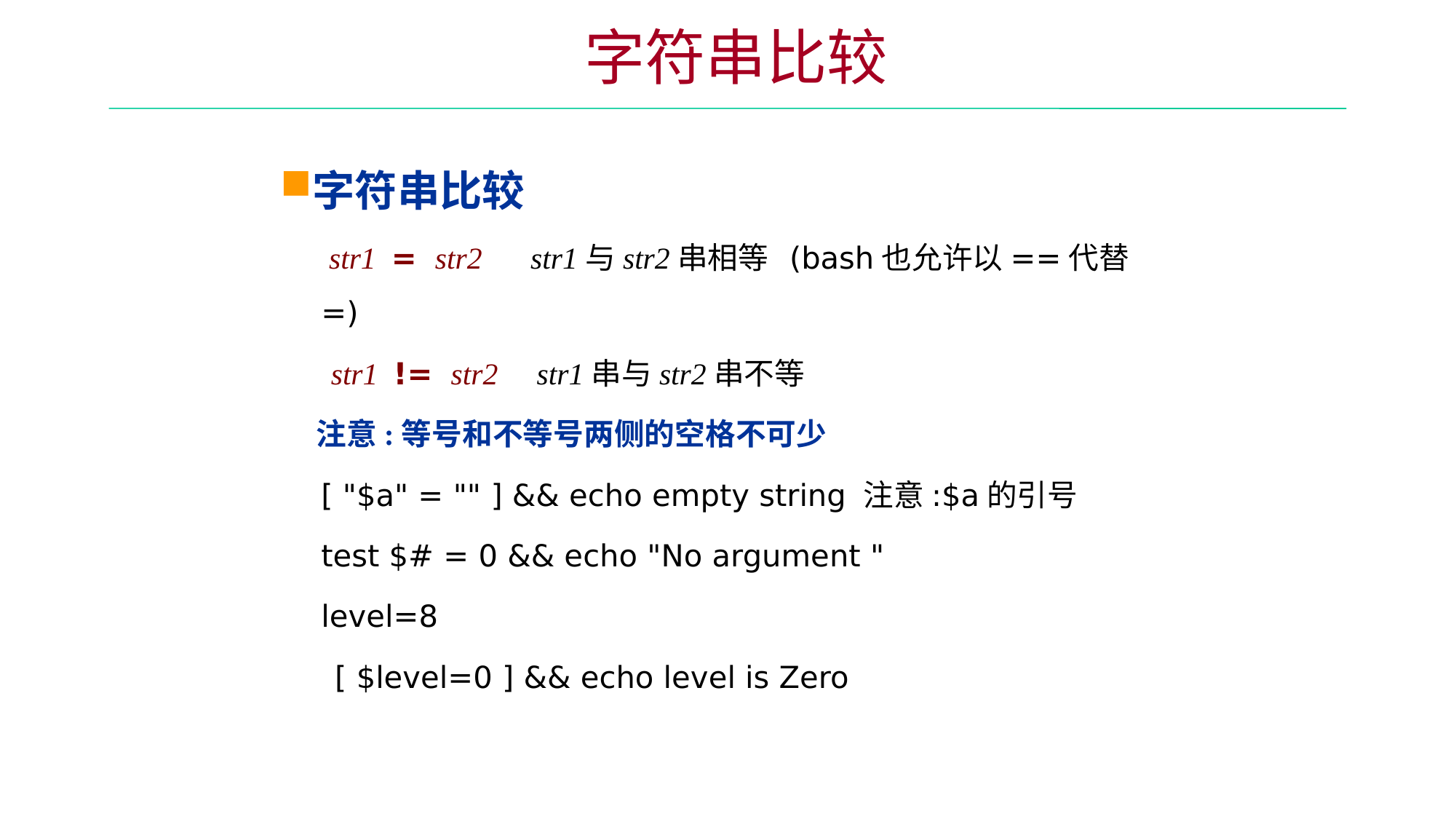

字符串比较
字符串比较
 str1  =  str2     str1与str2串相等  (bash也允许以==代替=)
 str1  !=  str2    str1串与str2串不等
注意:等号和不等号两侧的空格不可少
[ "$a" = "" ] && echo empty string 注意:$a的引号
test $# = 0 && echo "No argument "
level=8
[ $level=0 ] && echo level is Zero